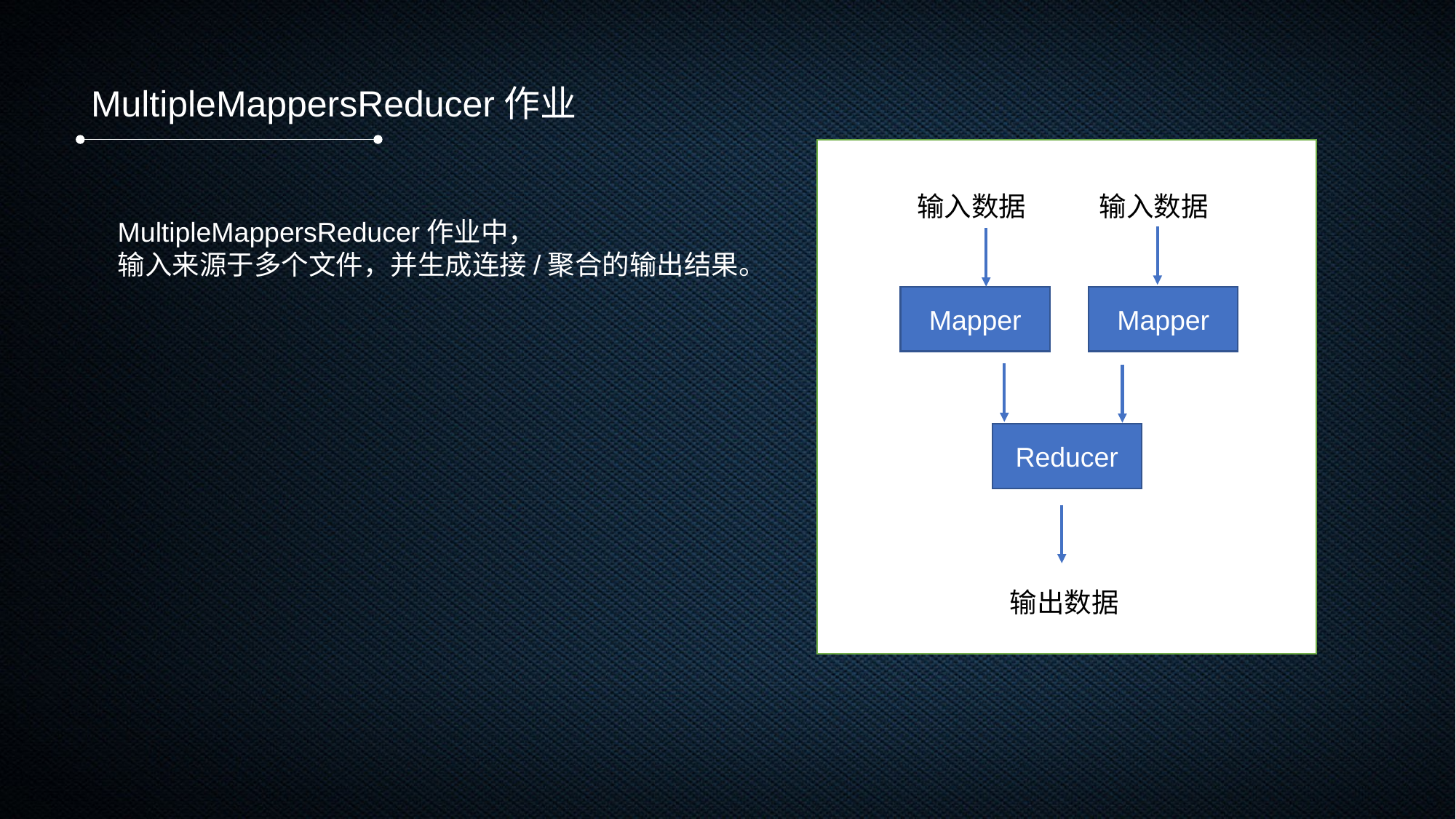

MultipleMappersReducer作业

输入数据
输入数据
MultipleMappersReducer作业中，
输入来源于多个文件，并生成连接/聚合的输出结果。
Mapper
Mapper
Reducer
输出数据